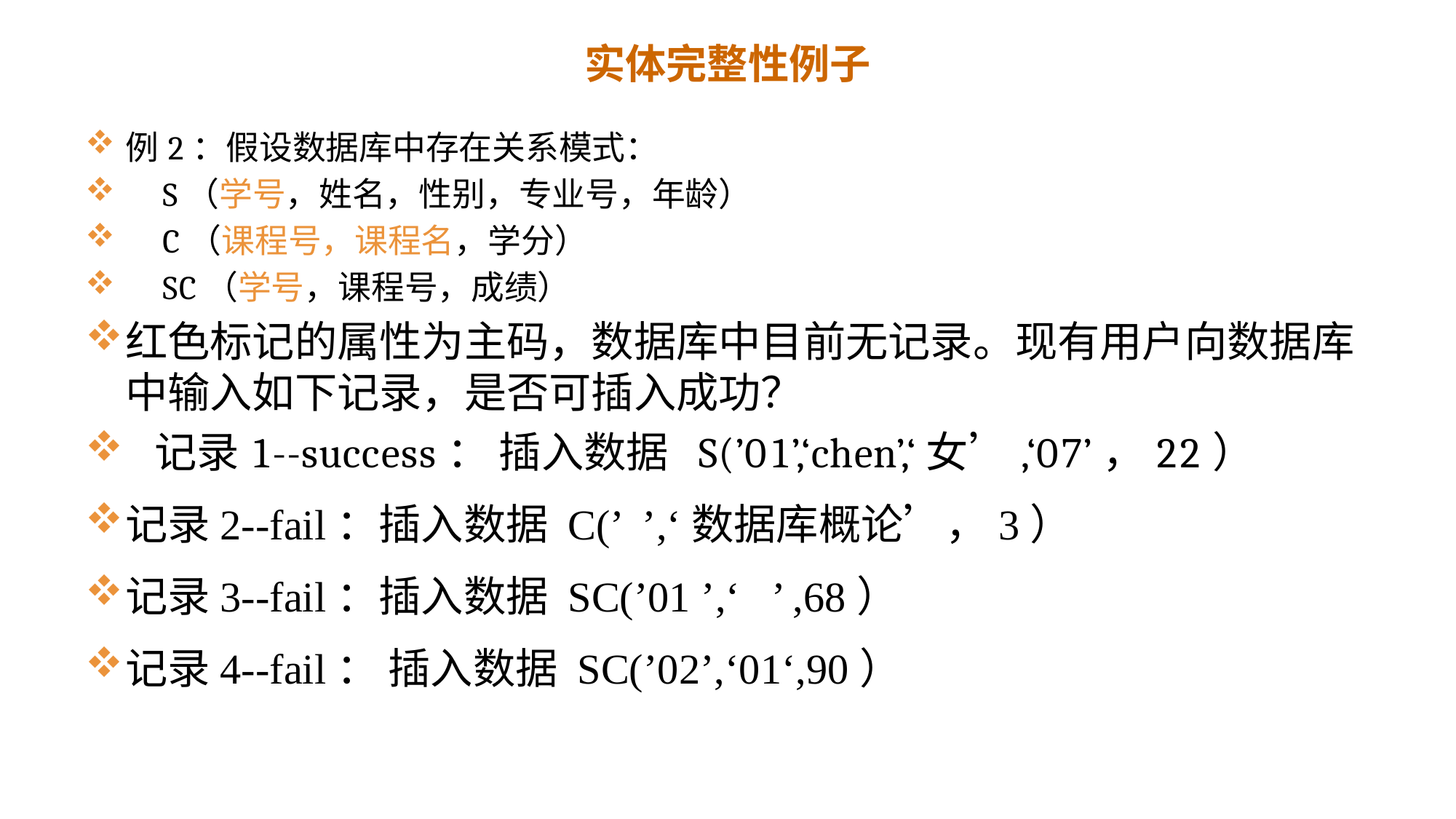

# 实体完整性例子
例2：假设数据库中存在关系模式：
     S（学号，姓名，性别，专业号，年龄）
     C（课程号，课程名，学分）
     SC（学号，课程号，成绩）
红色标记的属性为主码，数据库中目前无记录。现有用户向数据库中输入如下记录，是否可插入成功？
  记录1--success： 插入数据  S(’01’,‘chen’,‘女’,‘07’，22）
记录2--fail：插入数据 C(’  ’,‘数据库概论’，3）
记录3--fail：插入数据 SC(’01 ’,‘   ’ ,68）
记录4--fail： 插入数据 SC(’02’,‘01‘,90）